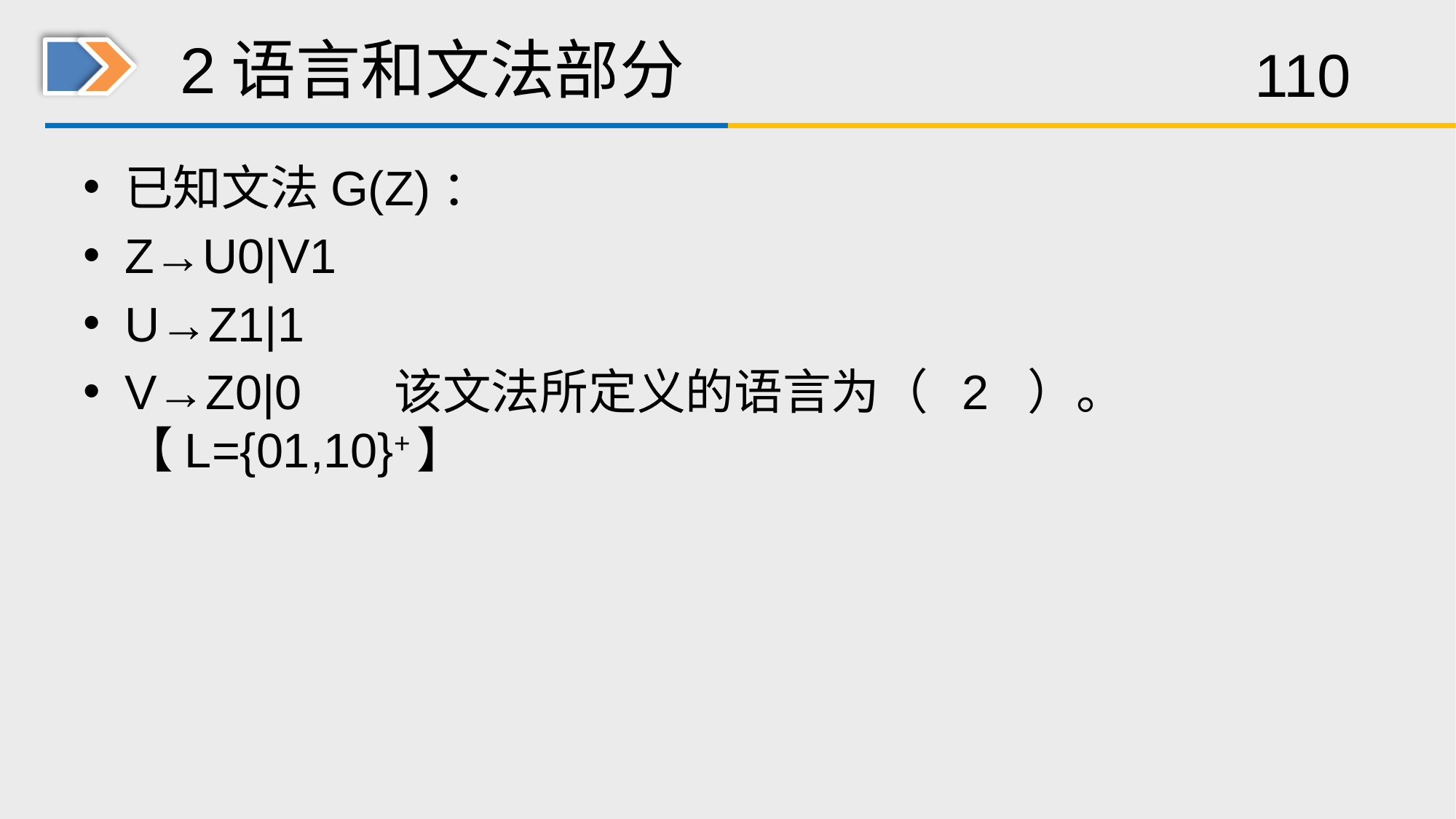

# 2语言和文法部分
110
已知文法G(Z)：
Z→U0|V1
U→Z1|1
V→Z0|0      该文法所定义的语言为（  2  ）。【L={01,10}+】